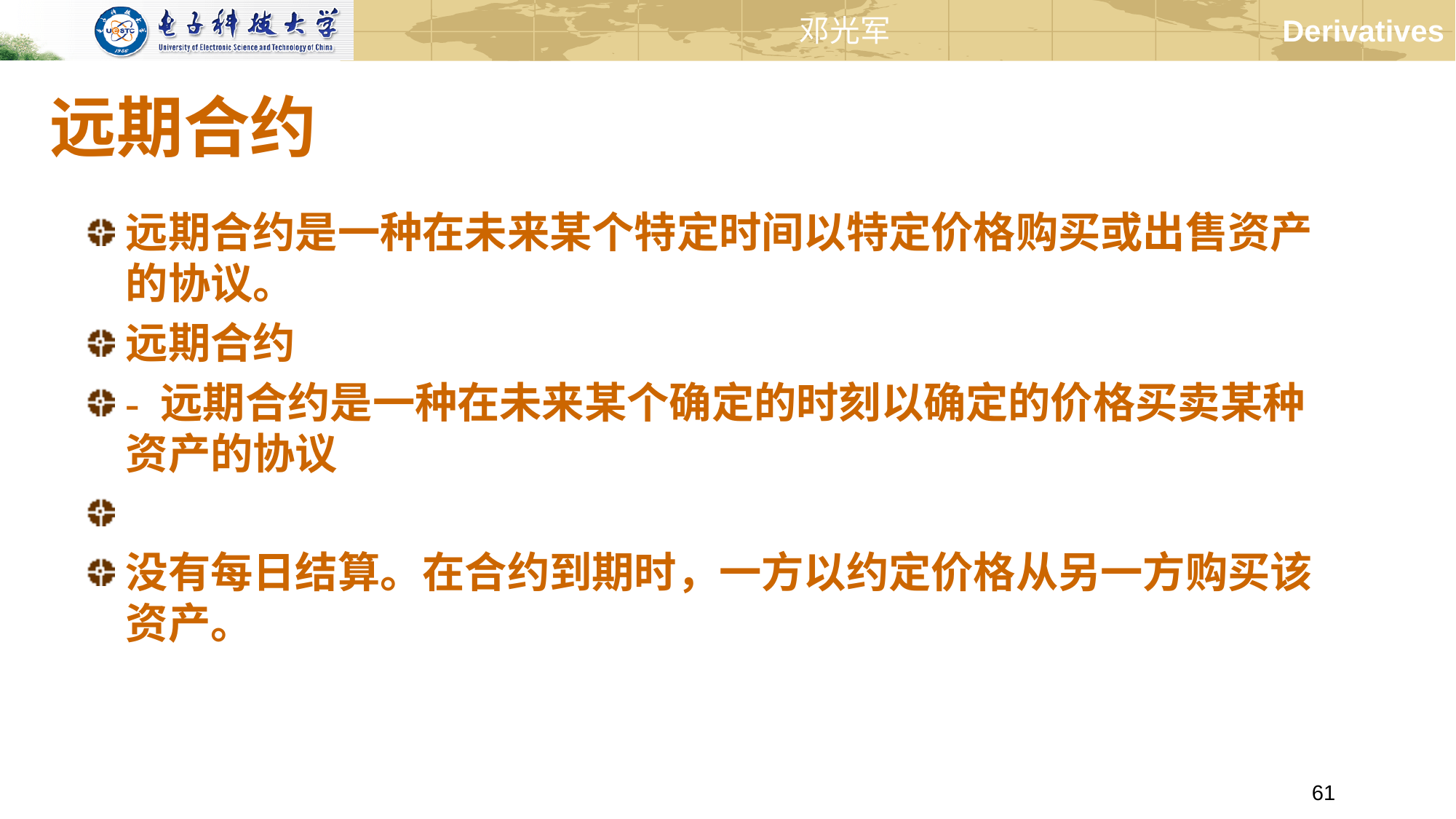

# 远期合约
远期合约是一种在未来某个特定时间以特定价格购买或出售资产的协议。
远期合约
- 远期合约是一种在未来某个确定的时刻以确定的价格买卖某种资产的协议

没有每日结算。在合约到期时，一方以约定价格从另一方购买该资产。